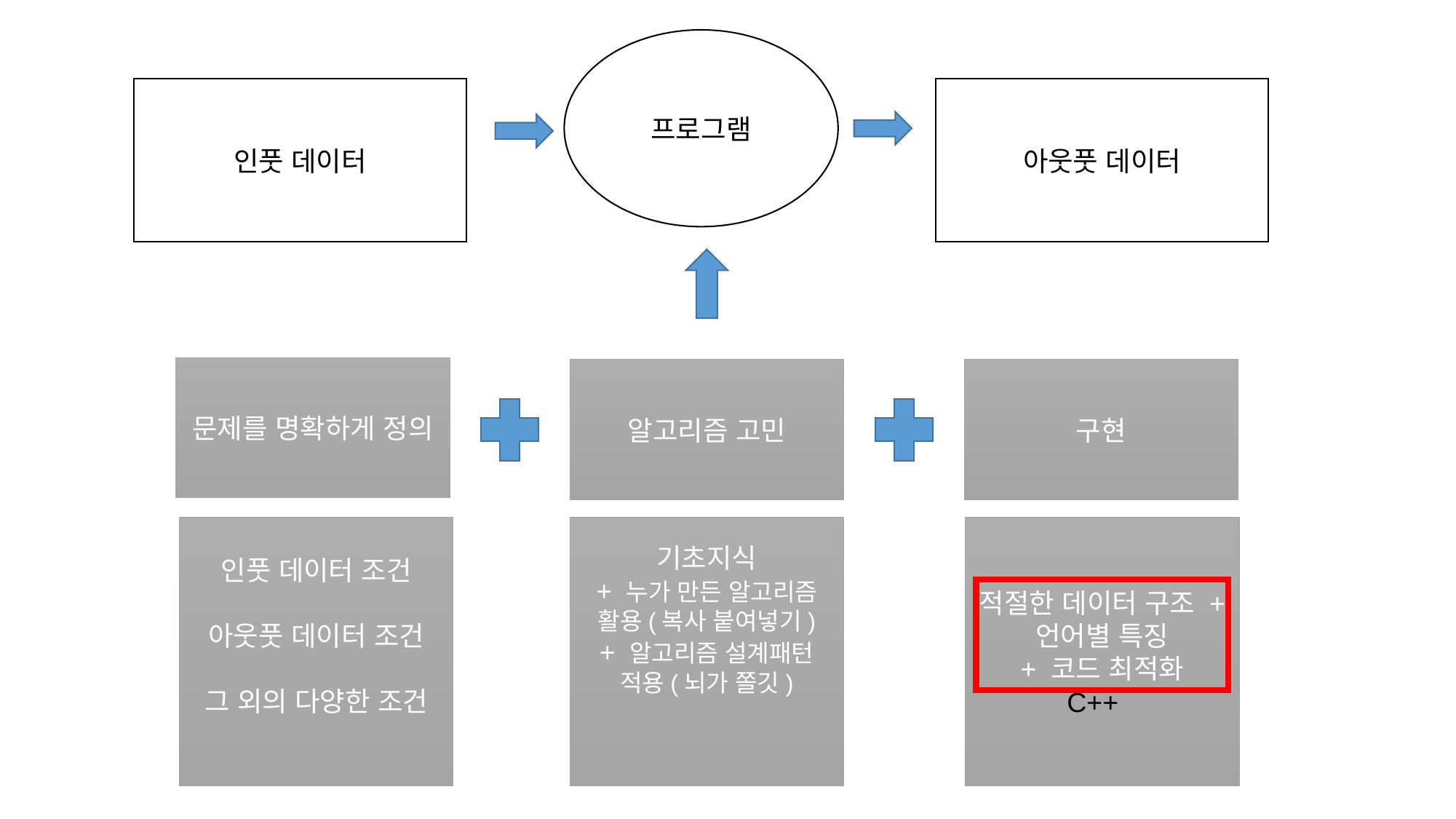

프로그램
아웃풋 데이터
인풋 데이터

문제를 명확하게 정의
알고리즘 고민
구현

인풋 데이터 조건

아웃풋 데이터 조건

그 외의 다양한 조건

기초지식
+ 누가 만든 알고리즘 활용(복사 붙여넣기)
+ 알고리즘 설계패턴 적용(뇌가 쫄깃)

적절한 데이터 구조 + 언어별 특징
+ 코드 최적화

C++